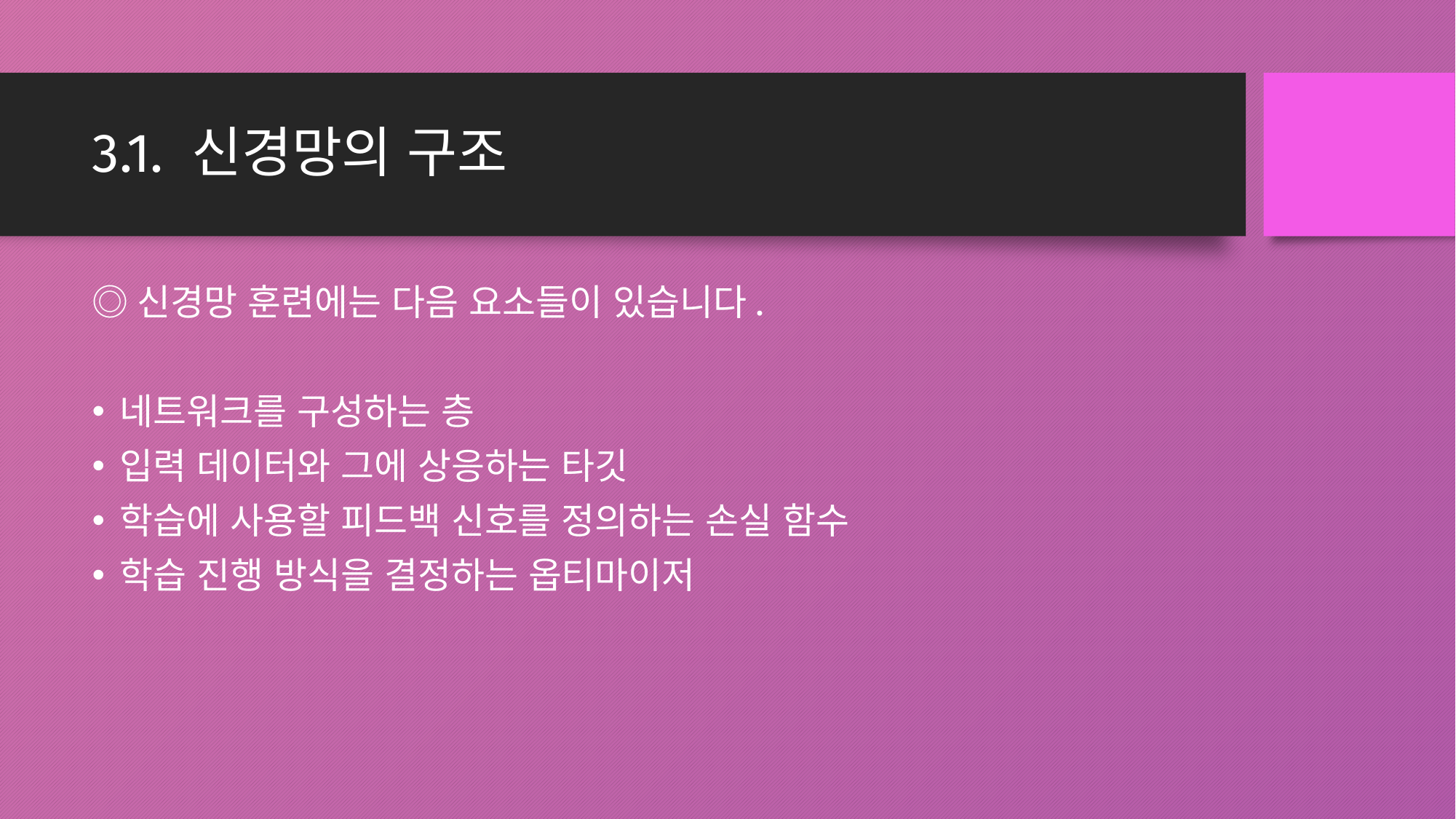

# 3.1. 신경망의 구조
◎신경망 훈련에는 다음 요소들이 있습니다.

네트워크를 구성하는 층
입력 데이터와 그에 상응하는 타깃
학습에 사용할 피드백 신호를 정의하는 손실 함수
학습 진행 방식을 결정하는 옵티마이저